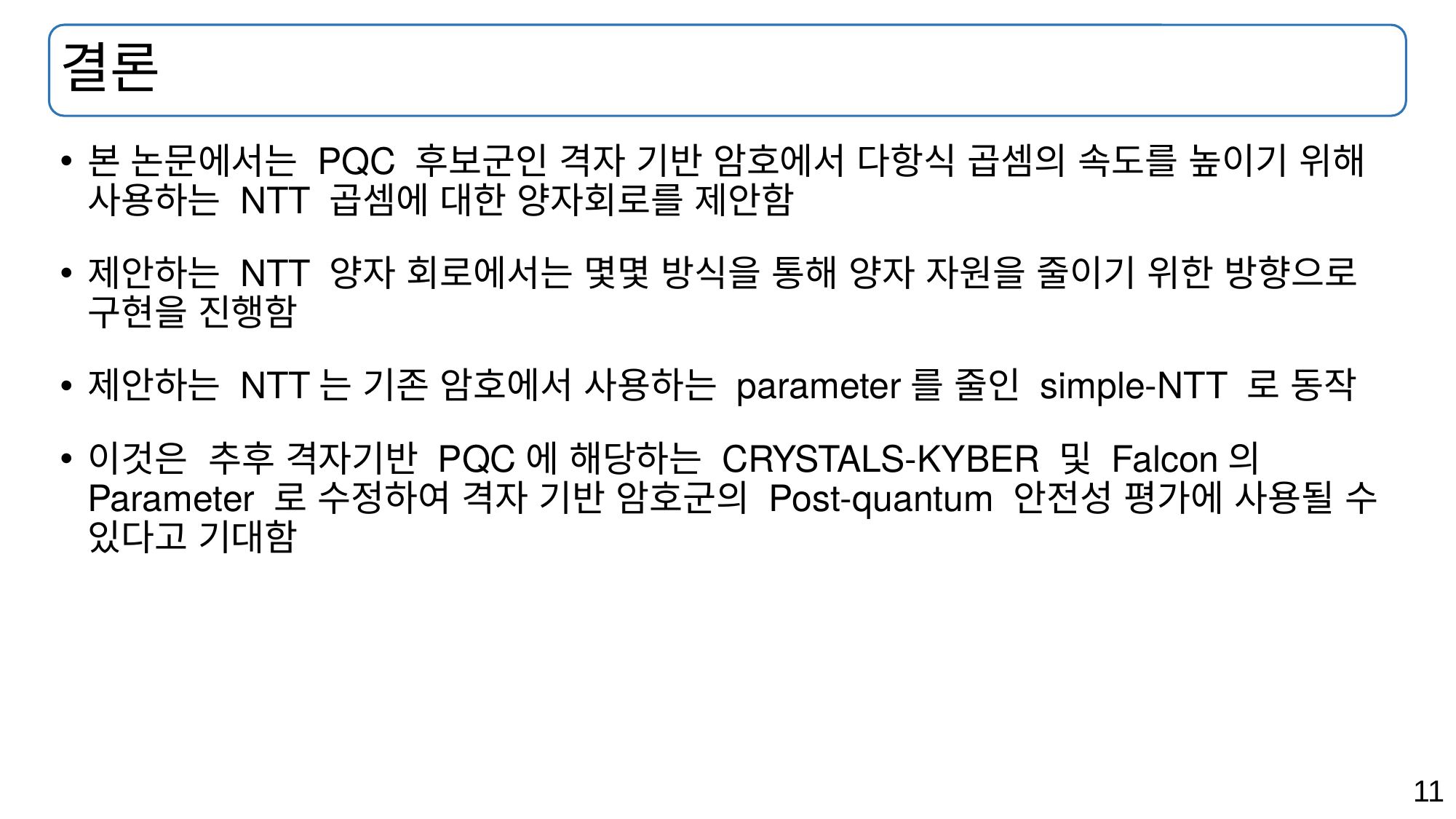

# 결론
본 논문에서는 PQC 후보군인 격자 기반 암호에서 다항식 곱셈의 속도를 높이기 위해 사용하는 NTT 곱셈에 대한 양자회로를 제안함

제안하는 NTT 양자 회로에서는 몇몇 방식을 통해 양자 자원을 줄이기 위한 방향으로 구현을 진행함

제안하는 NTT는 기존 암호에서 사용하는 parameter를 줄인 simple-NTT 로 동작

이것은  추후 격자기반 PQC에 해당하는 CRYSTALS-KYBER 및 Falcon의 Parameter 로 수정하여 격자 기반 암호군의 Post-quantum 안전성 평가에 사용될 수 있다고 기대함